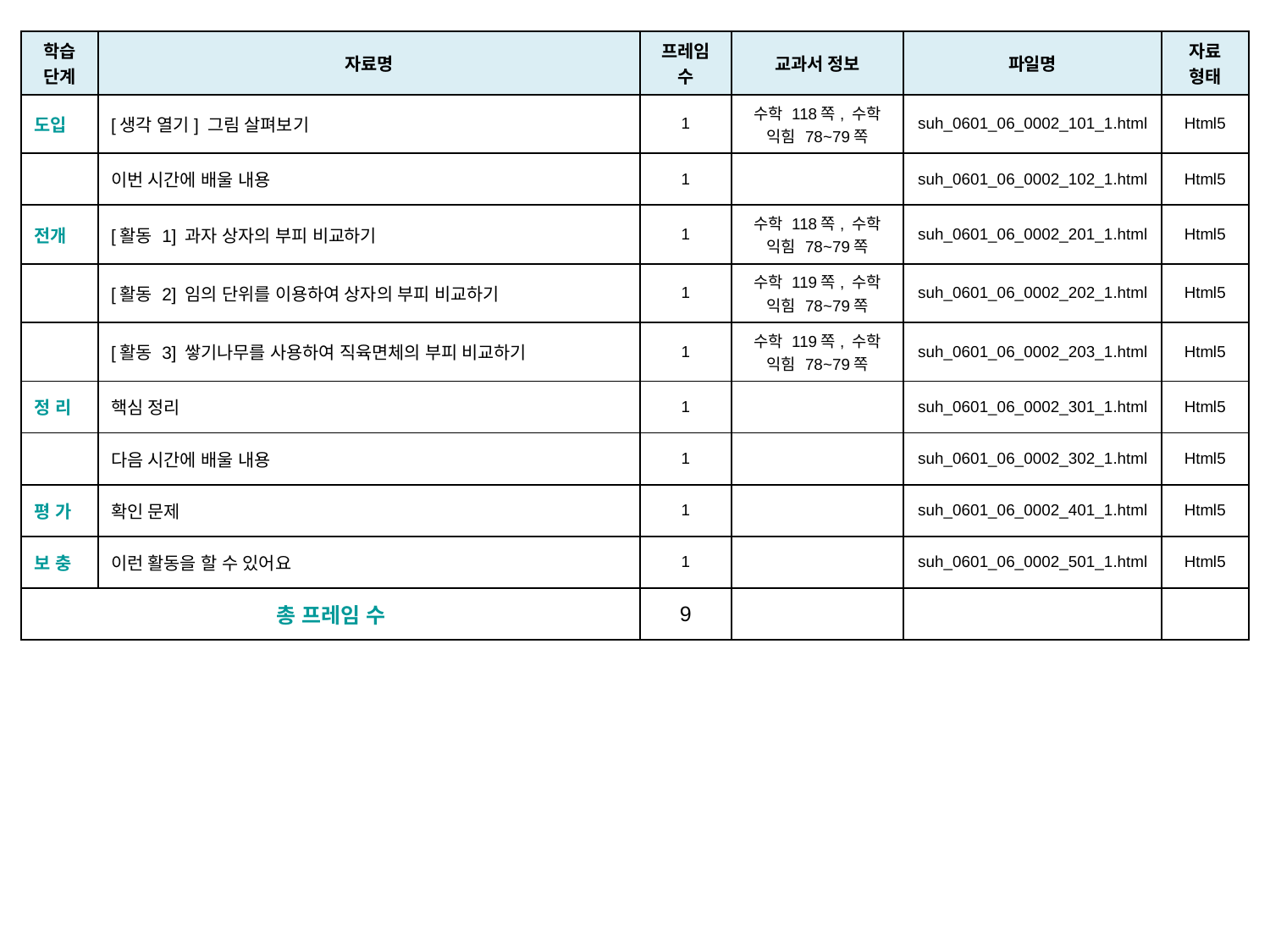

| 학습 단계 | 자료명 | 프레임 수 | 교과서 정보 | 파일명 | 자료 형태 |
| --- | --- | --- | --- | --- | --- |
| 도입 | [생각 열기] 그림 살펴보기 | 1 | 수학 118쪽, 수학 익힘 78~79쪽 | suh\_0601\_06\_0002\_101\_1.html | Html5 |
|  | 이번 시간에 배울 내용 | 1 |  | suh\_0601\_06\_0002\_102\_1.html | Html5 |
| 전개 | [활동 1] 과자 상자의 부피 비교하기 | 1 | 수학 118쪽, 수학 익힘 78~79쪽 | suh\_0601\_06\_0002\_201\_1.html | Html5 |
|  | [활동 2] 임의 단위를 이용하여 상자의 부피 비교하기 | 1 | 수학 119쪽, 수학 익힘 78~79쪽 | suh\_0601\_06\_0002\_202\_1.html | Html5 |
|  | [활동 3] 쌓기나무를 사용하여 직육면체의 부피 비교하기 | 1 | 수학 119쪽, 수학 익힘 78~79쪽 | suh\_0601\_06\_0002\_203\_1.html | Html5 |
| 정 리 | 핵심 정리 | 1 |  | suh\_0601\_06\_0002\_301\_1.html | Html5 |
|  | 다음 시간에 배울 내용 | 1 |  | suh\_0601\_06\_0002\_302\_1.html | Html5 |
| 평 가 | 확인 문제 | 1 |  | suh\_0601\_06\_0002\_401\_1.html | Html5 |
| 보 충 | 이런 활동을 할 수 있어요 | 1 |  | suh\_0601\_06\_0002\_501\_1.html | Html5 |
| 총 프레임 수 |  | 9 |  |  |  |